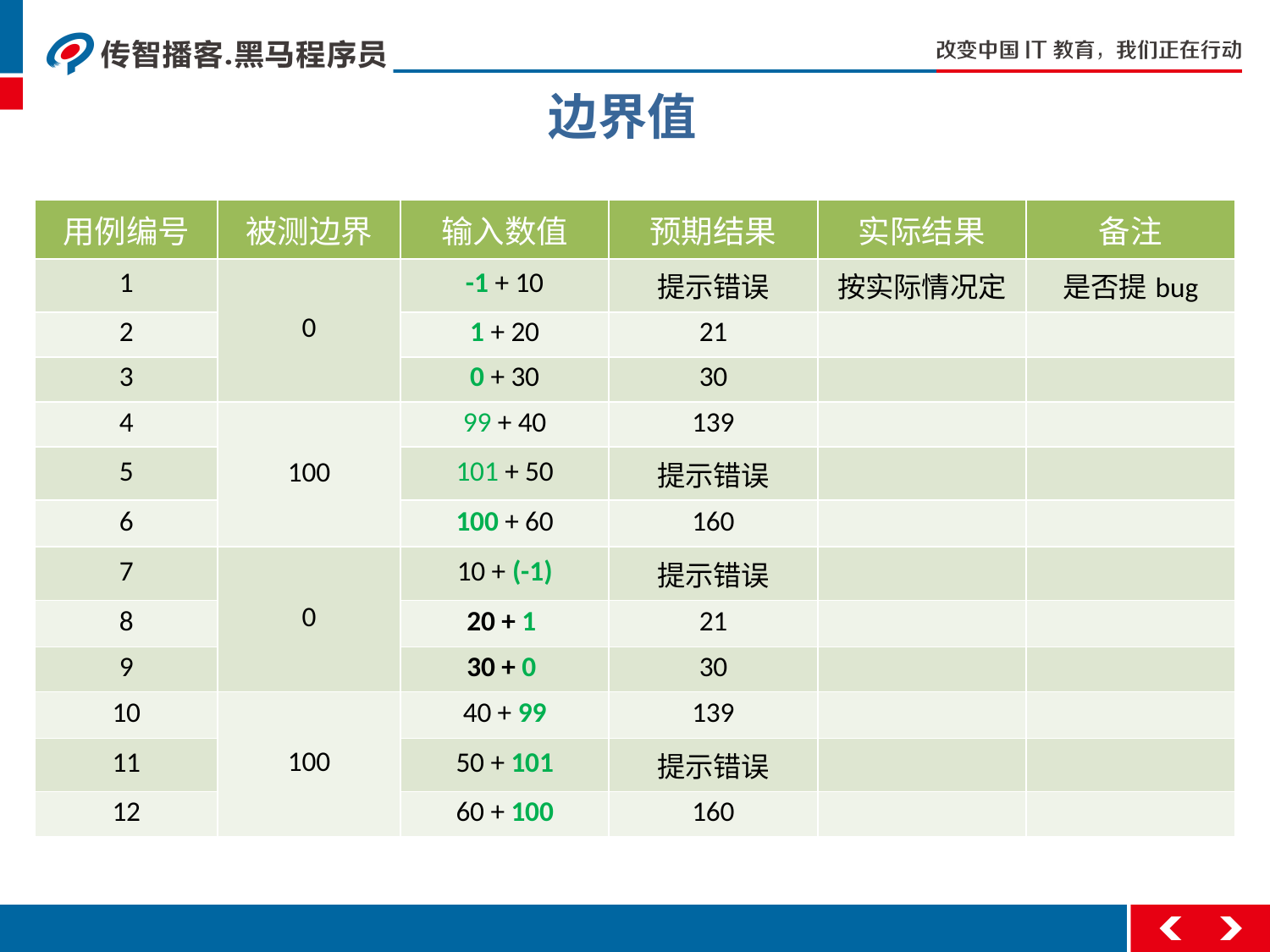

边界值

| 用例编号 | 被测边界 | 输入数值 | 预期结果 | 实际结果 | 备注 |
| --- | --- | --- | --- | --- | --- |
| 1 | 0 | -1 + 10 | 提示错误 | 按实际情况定 | 是否提bug |
| 2 |  | 1 + 20 | 21 |  |  |
| 3 |  | 0 + 30 | 30 |  |  |
| 4 | 100 | 99 + 40 | 139 |  |  |
| 5 |  | 101 + 50 | 提示错误 |  |  |
| 6 |  | 100 + 60 | 160 |  |  |
| 7 | 0 | 10 + (-1) | 提示错误 |  |  |
| 8 |  | 20 + 1 | 21 |  |  |
| 9 |  | 30 + 0 | 30 |  |  |
| 10 | 100 | 40 + 99 | 139 |  |  |
| 11 |  | 50 + 101 | 提示错误 |  |  |
| 12 |  | 60 + 100 | 160 |  |  |